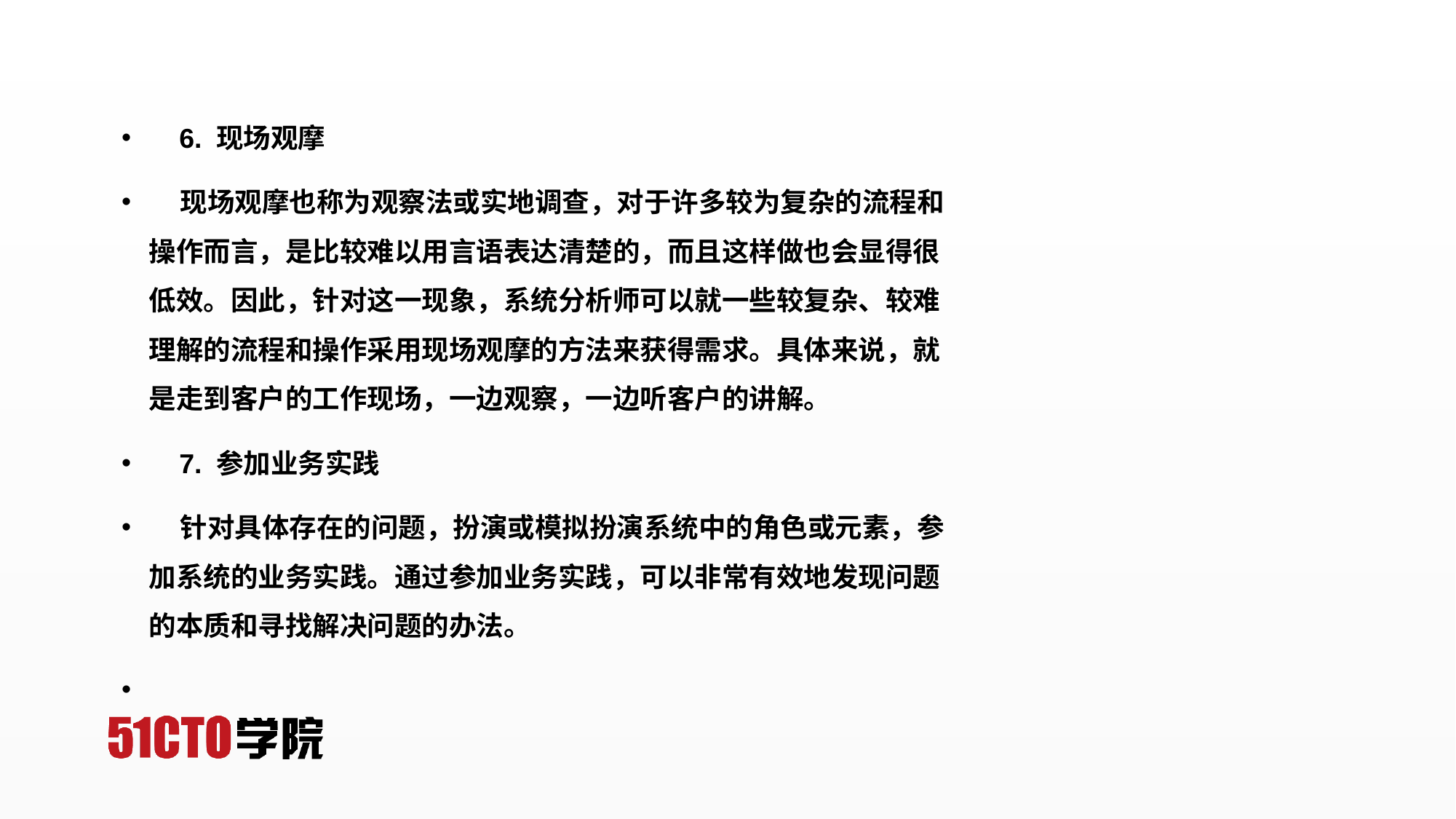

6. 现场观摩
    现场观摩也称为观察法或实地调查，对于许多较为复杂的流程和操作而言，是比较难以用言语表达清楚的，而且这样做也会显得很低效。因此，针对这一现象，系统分析师可以就一些较复杂、较难理解的流程和操作采用现场观摩的方法来获得需求。具体来说，就是走到客户的工作现场，一边观察，一边听客户的讲解。
    7. 参加业务实践
    针对具体存在的问题，扮演或模拟扮演系统中的角色或元素，参加系统的业务实践。通过参加业务实践，可以非常有效地发现问题的本质和寻找解决问题的办法。